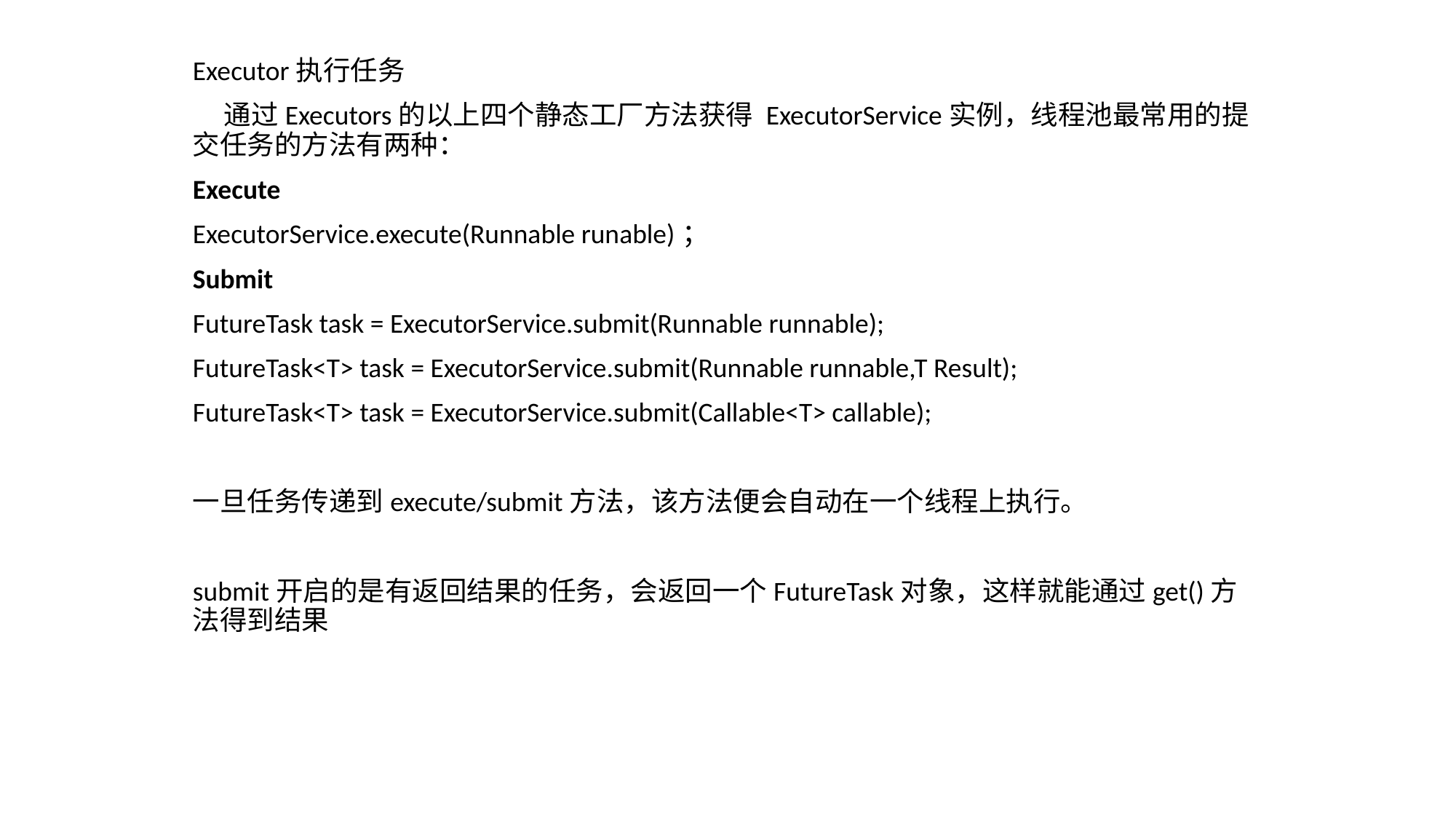

Executor执行任务
    通过Executors的以上四个静态工厂方法获得 ExecutorService实例，线程池最常用的提交任务的方法有两种：
Execute
ExecutorService.execute(Runnable runable)；
Submit
FutureTask task = ExecutorService.submit(Runnable runnable);
FutureTask<T> task = ExecutorService.submit(Runnable runnable,T Result);
FutureTask<T> task = ExecutorService.submit(Callable<T> callable);

一旦任务传递到execute/submit方法，该方法便会自动在一个线程上执行。

submit开启的是有返回结果的任务，会返回一个FutureTask对象，这样就能通过get()方法得到结果